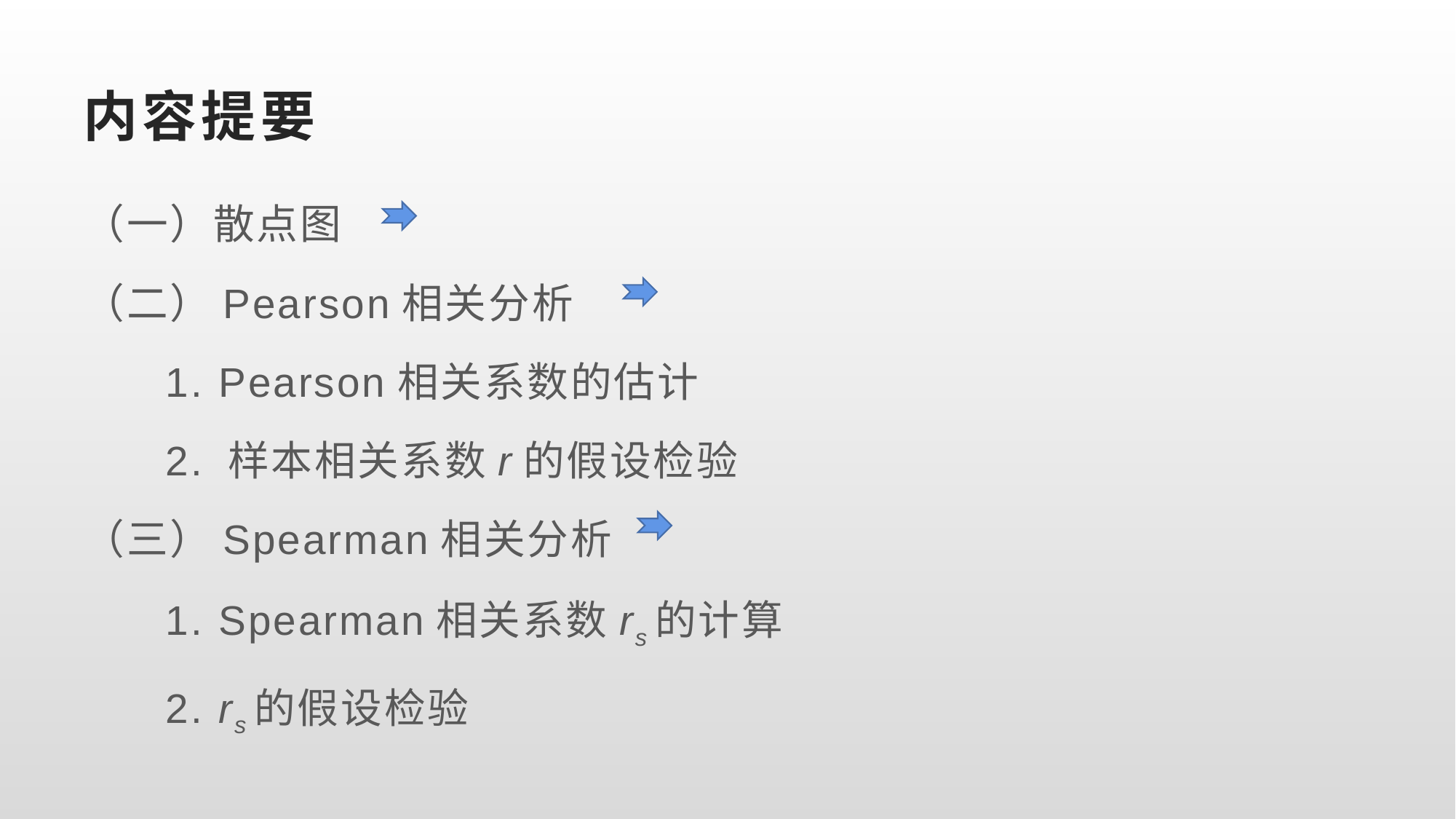

# 内容提要
（一）散点图
（二）Pearson相关分析
      1. Pearson相关系数的估计
      2. 样本相关系数r的假设检验
（三）Spearman相关分析
      1. Spearman相关系数rs的计算
      2. rs的假设检验